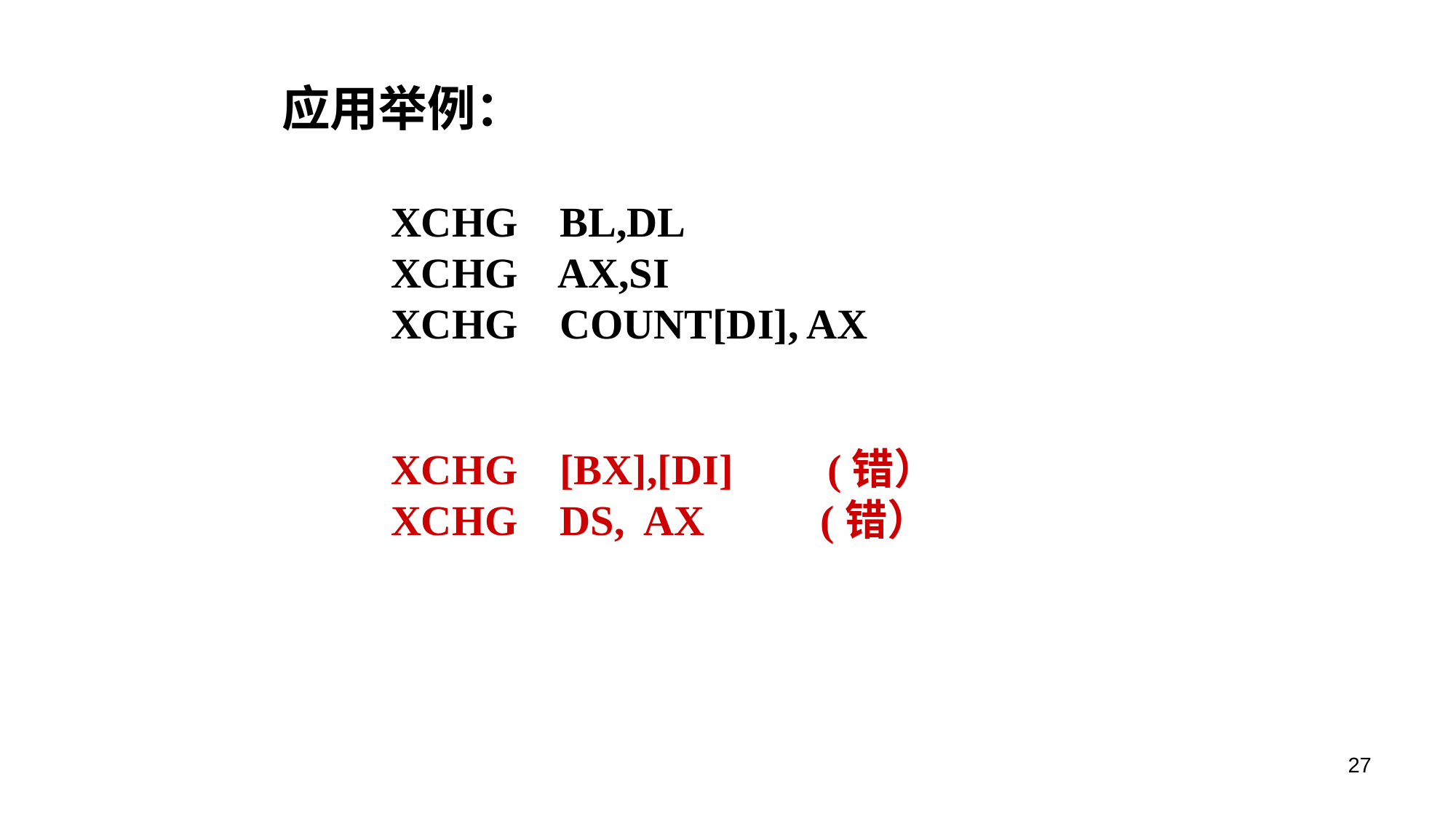

应用举例：

	XCHG    BL,DL
	XCHG    AX,SI
	XCHG    COUNT[DI], AX

	XCHG    [BX],[DI]	(错）
	XCHG    DS,  AX           (错）
27